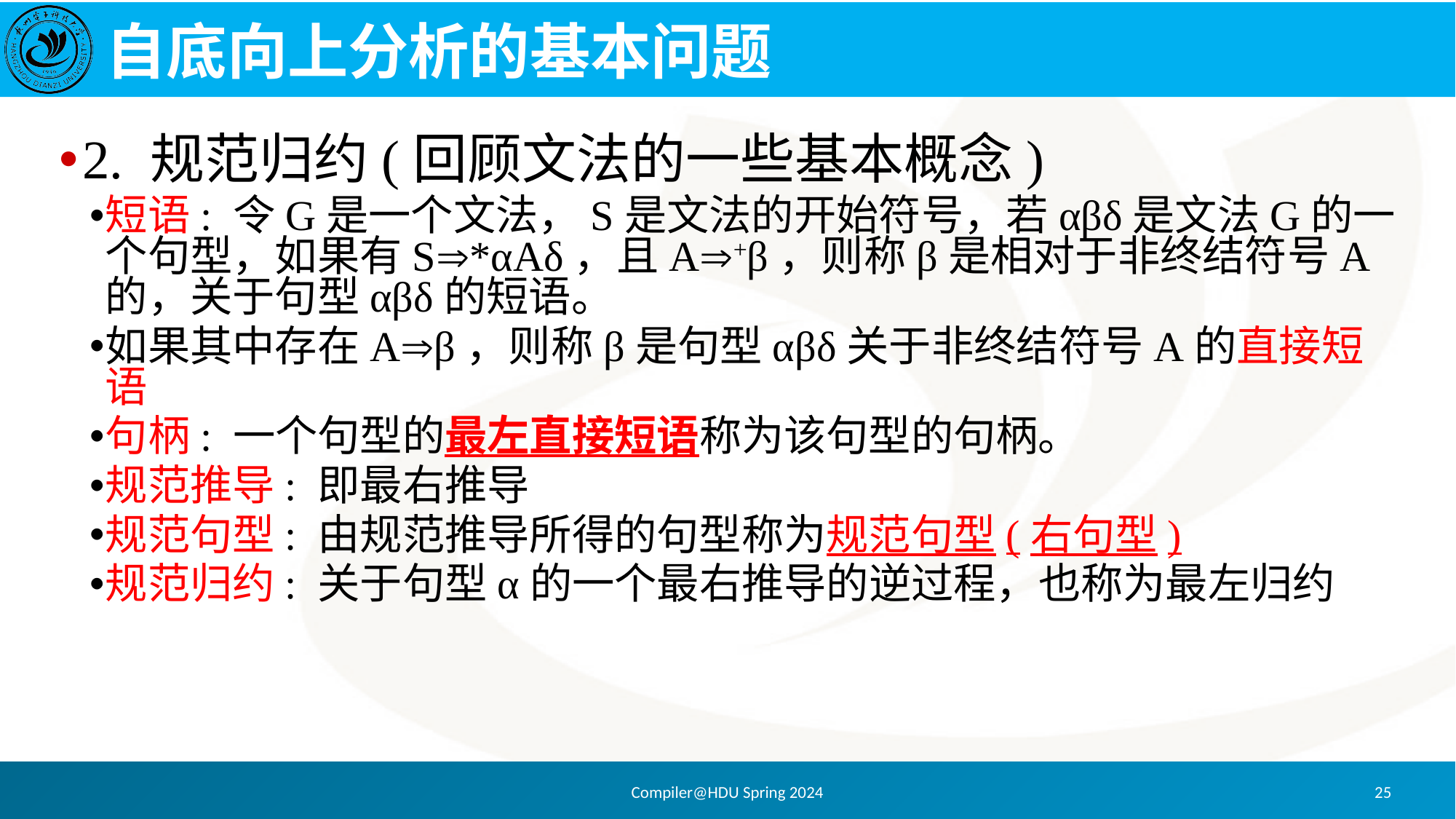

# 自底向上分析的基本问题
2. 规范归约(回顾文法的一些基本概念)
短语: 令G是一个文法，S是文法的开始符号，若αβδ是文法G的一个句型，如果有S⇒*αAδ，且A⇒+β，则称β是相对于非终结符号A的，关于句型αβδ的短语。
如果其中存在A⇒β，则称β是句型αβδ关于非终结符号A的直接短语
句柄: 一个句型的最左直接短语称为该句型的句柄。
规范推导: 即最右推导
规范句型: 由规范推导所得的句型称为规范句型(右句型)
规范归约: 关于句型α的一个最右推导的逆过程，也称为最左归约
Compiler@HDU Spring 2024
25